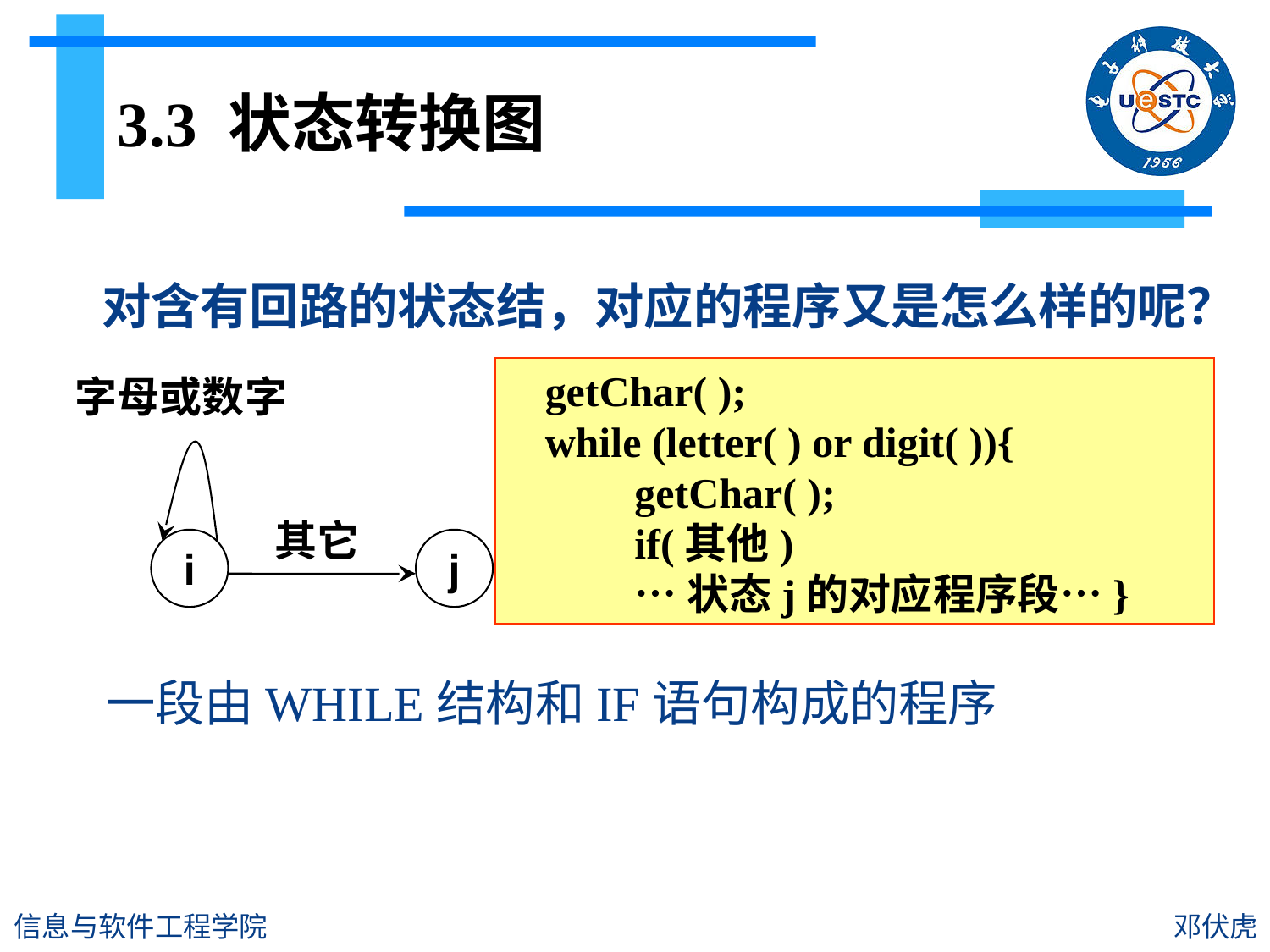

# 3.3 状态转换图
对含有回路的状态结，对应的程序又是怎么样的呢？

getChar( );
while (letter( ) or digit( )){
	getChar( );
	if(其他)
	…状态j的对应程序段…}
字母或数字

其它
i
j

一段由WHILE结构和IF语句构成的程序

19
信息与软件工程学院
邓伏虎